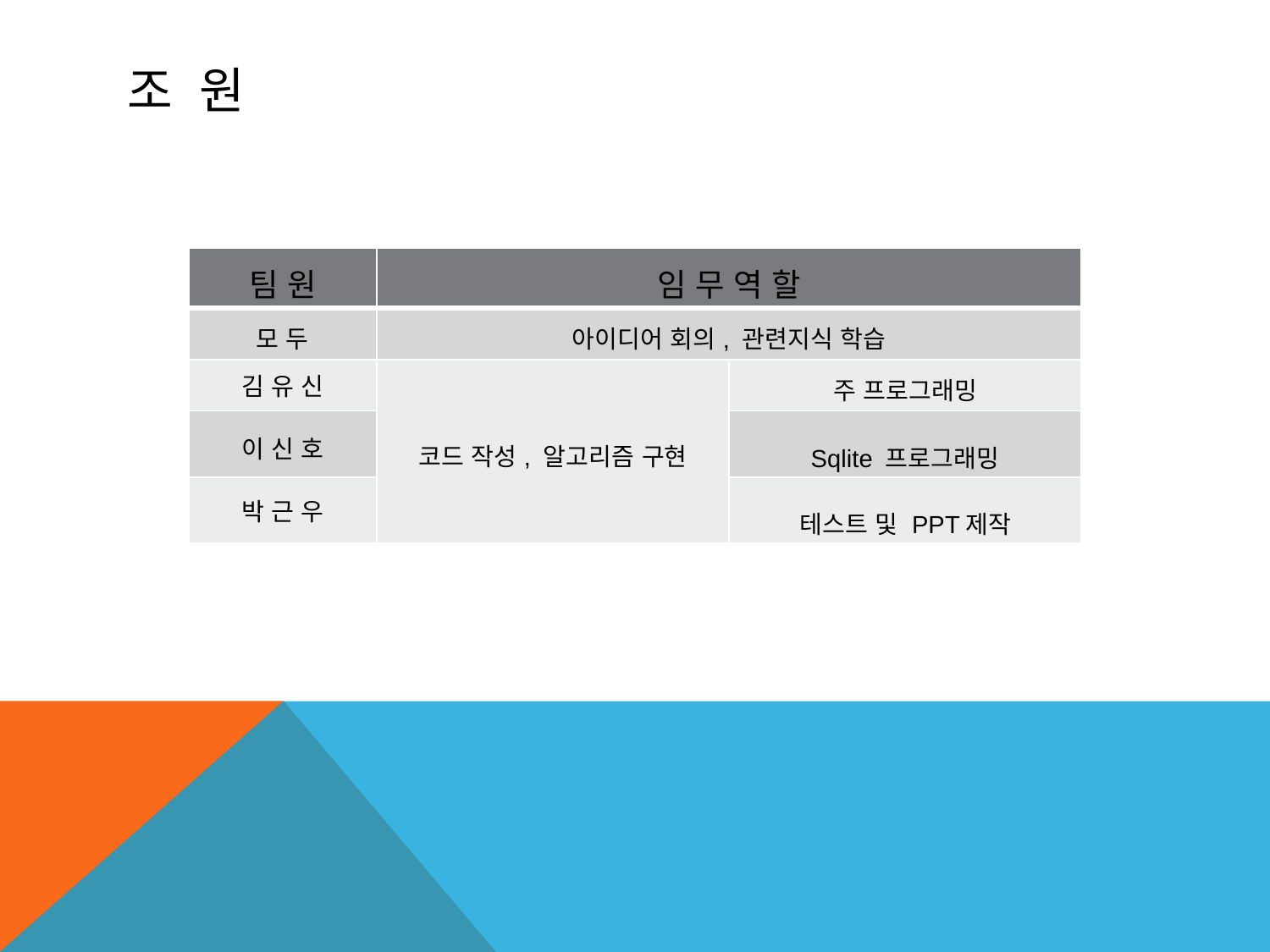

# 조  원

| 팀 원 | 임 무 역 할 |  |
| --- | --- | --- |
| 모 두 | 아이디어 회의, 관련지식 학습 |  |
| 김 유 신 | 코드 작성, 알고리즘 구현 | 주 프로그래밍 |
| 이 신 호 |  | Sqlite 프로그래밍 |
| 박 근 우 |  | 테스트 및 PPT제작 |